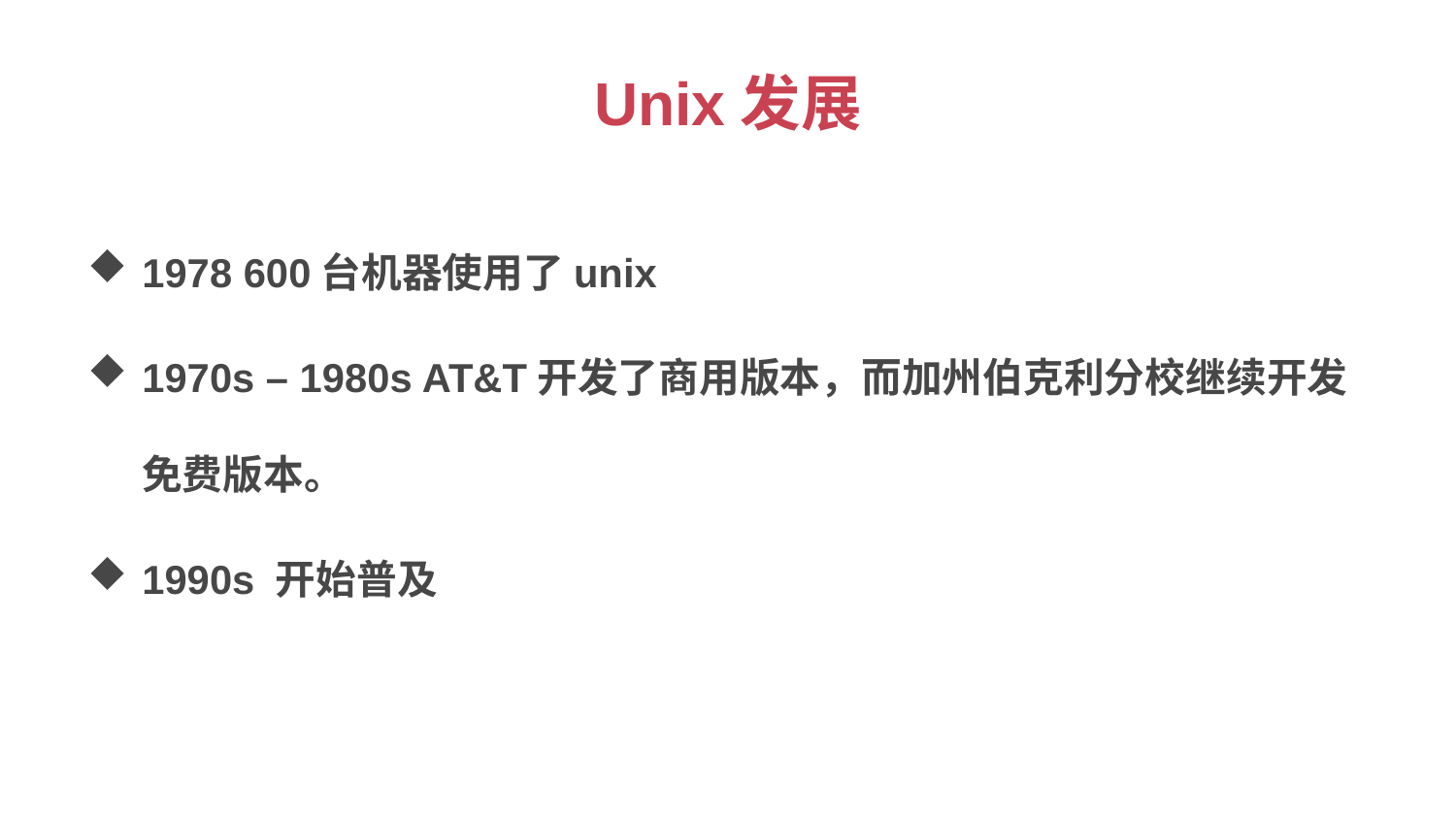

# Unix发展
1978 600台机器使用了unix
1970s – 1980s AT&T开发了商用版本，而加州伯克利分校继续开发免费版本。
1990s 开始普及